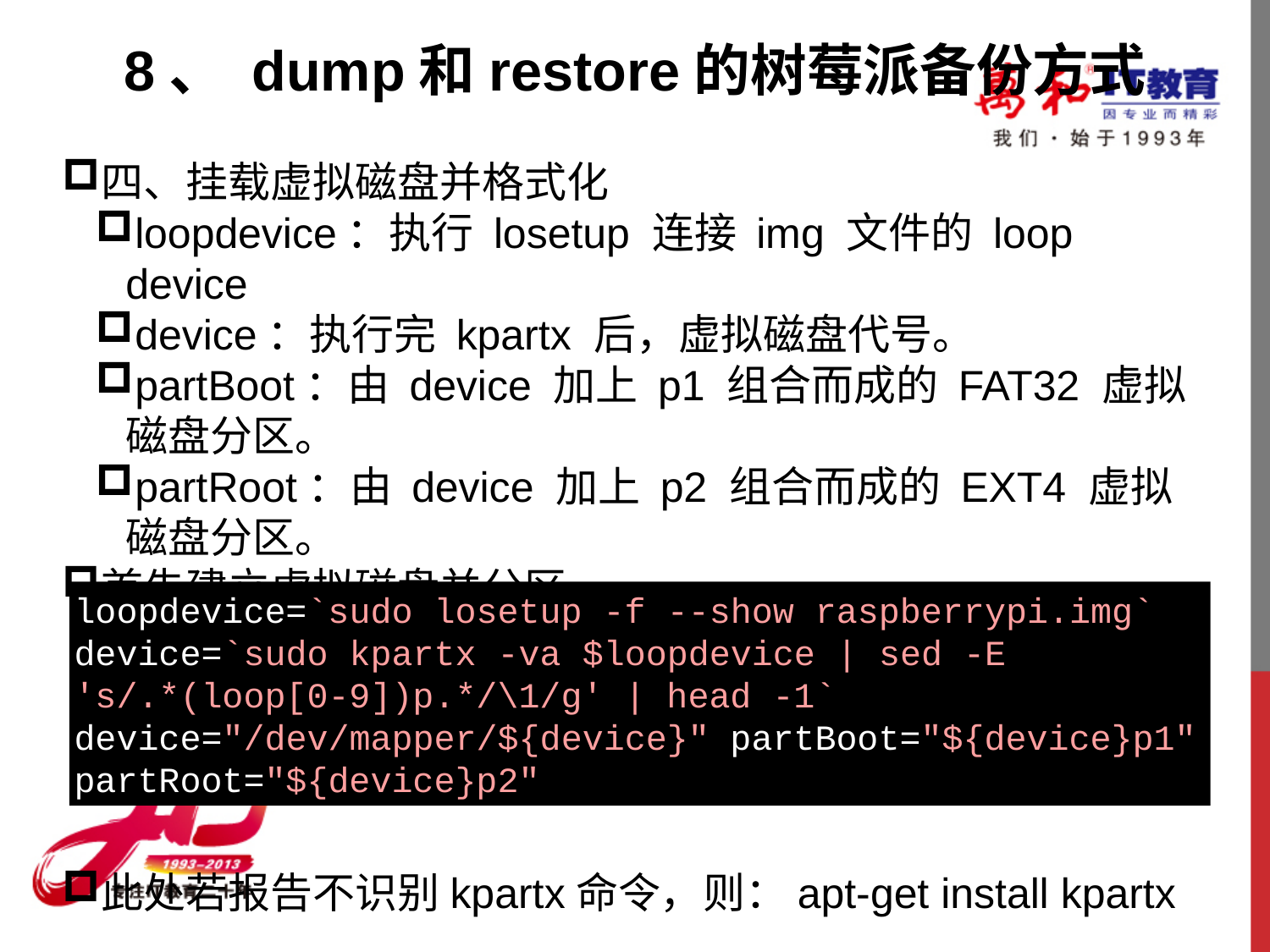

# 8、 dump和restore的树莓派备份方式
四、挂载虚拟磁盘并格式化
loopdevice：执行 losetup 连接 img 文件的 loop device
device：执行完 kpartx 后，虚拟磁盘代号。
partBoot：由 device 加上 p1 组合而成的 FAT32 虚拟磁盘分区。
partRoot：由 device 加上 p2 组合而成的 EXT4 虚拟磁盘分区。
首先建立虚拟磁盘并分区

此处若报告不识别kpartx命令，则：apt-get install kpartx
loopdevice=`sudo losetup -f --show raspberrypi.img` device=`sudo kpartx -va $loopdevice | sed -E 's/.*(loop[0-9])p.*/\1/g' | head -1` device="/dev/mapper/${device}" partBoot="${device}p1" partRoot="${device}p2"